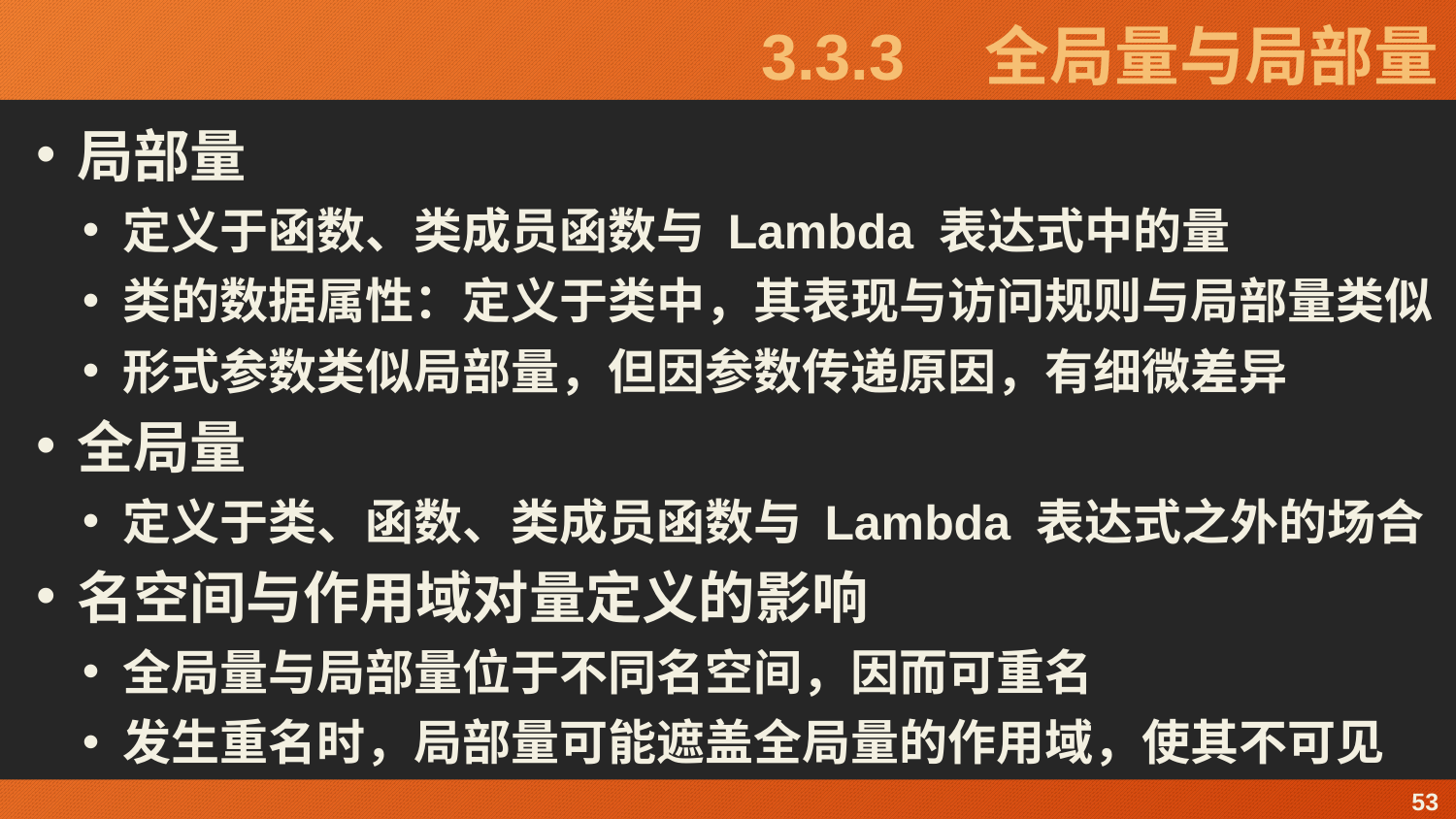

# 3.3.3　全局量与局部量
局部量
定义于函数、类成员函数与 Lambda 表达式中的量
类的数据属性：定义于类中，其表现与访问规则与局部量类似
形式参数类似局部量，但因参数传递原因，有细微差异
全局量
定义于类、函数、类成员函数与 Lambda 表达式之外的场合
名空间与作用域对量定义的影响
全局量与局部量位于不同名空间，因而可重名
发生重名时，局部量可能遮盖全局量的作用域，使其不可见
53